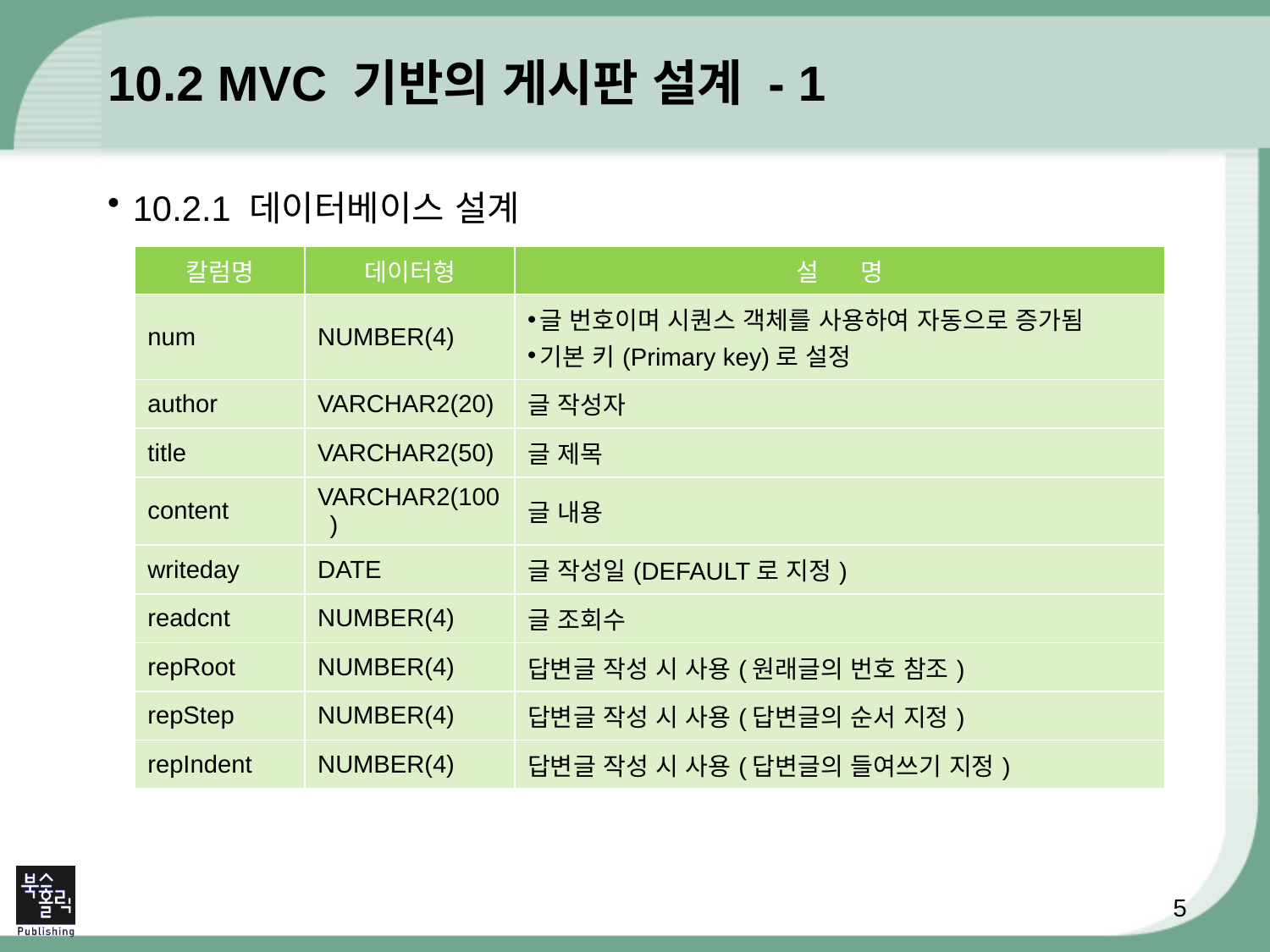

# 10.2 MVC 기반의 게시판 설계 - 1
10.2.1 데이터베이스 설계
| 칼럼명 | 데이터형 | 설 명 |
| --- | --- | --- |
| num | NUMBER(4) | 글 번호이며 시퀀스 객체를 사용하여 자동으로 증가됨 기본 키(Primary key)로 설정 |
| author | VARCHAR2(20) | 글 작성자 |
| title | VARCHAR2(50) | 글 제목 |
| content | VARCHAR2(100) | 글 내용 |
| writeday | DATE | 글 작성일(DEFAULT로 지정) |
| readcnt | NUMBER(4) | 글 조회수 |
| repRoot | NUMBER(4) | 답변글 작성 시 사용(원래글의 번호 참조) |
| repStep | NUMBER(4) | 답변글 작성 시 사용(답변글의 순서 지정) |
| repIndent | NUMBER(4) | 답변글 작성 시 사용(답변글의 들여쓰기 지정) |
5